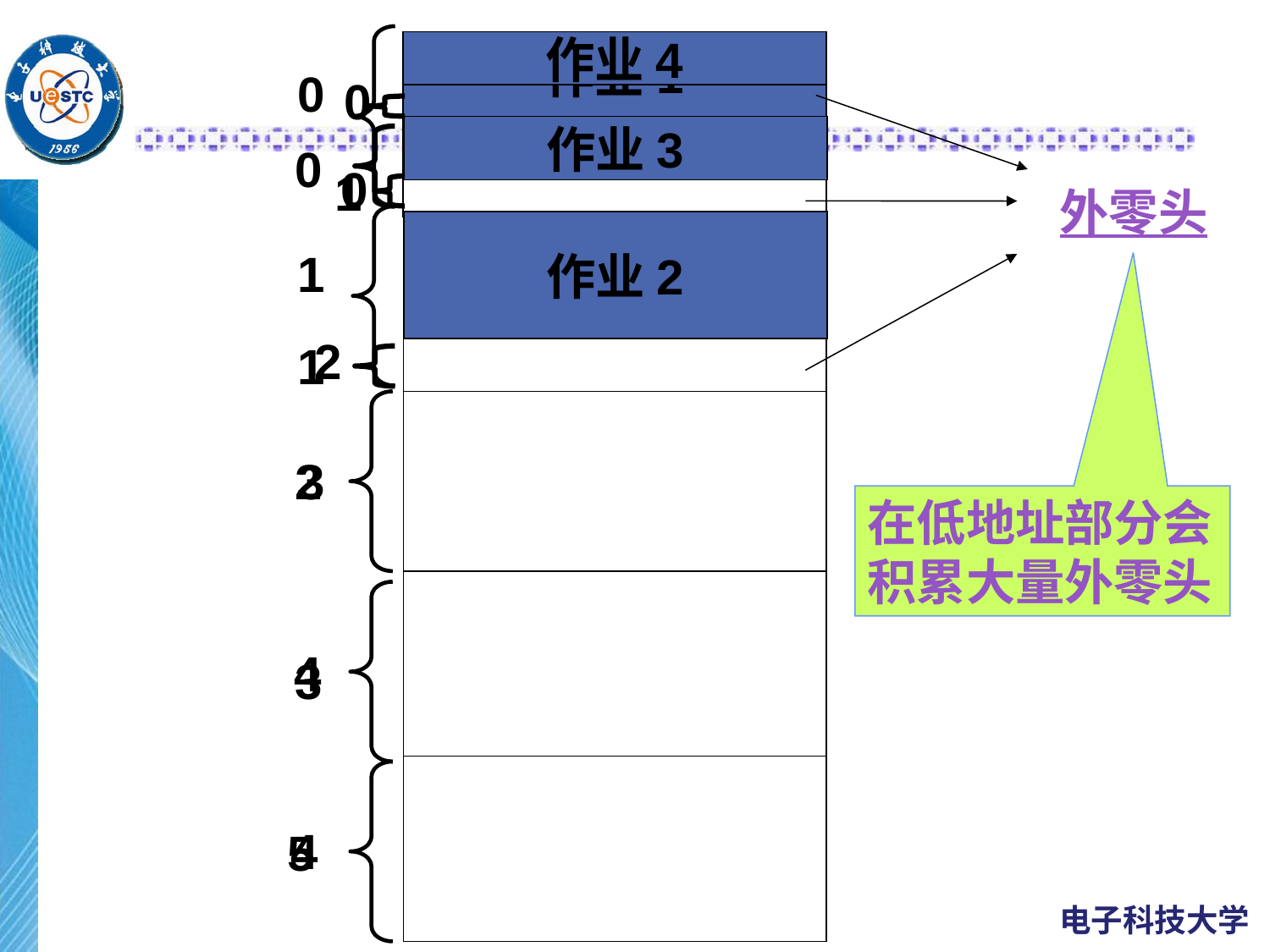

作业4
作业1
0
0

外零头

作业3

0
0
1

作业2
1
2
1

2
3
在低地址部分会积累大量外零头

4
3

4
5